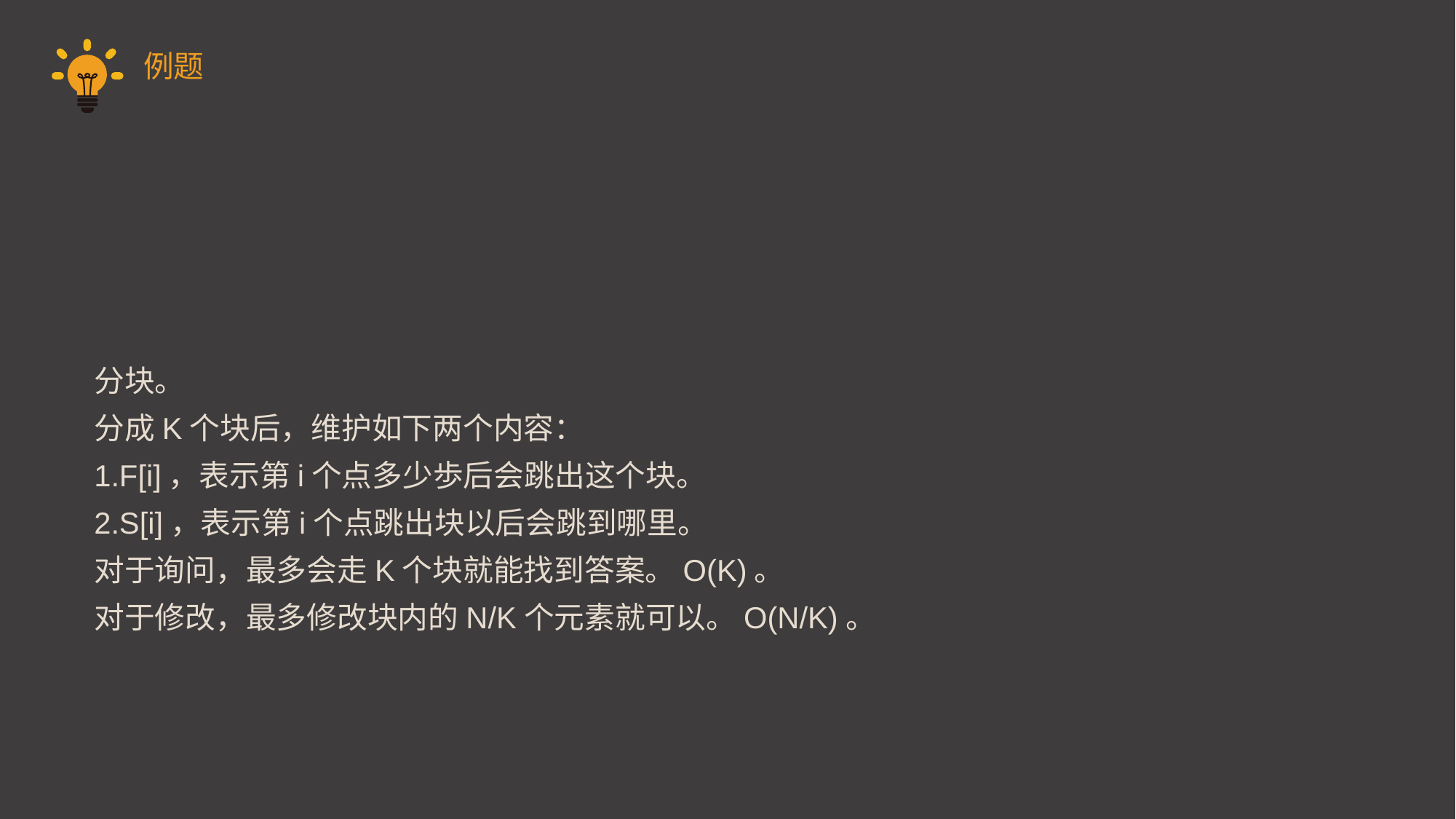

例题
分块。
分成K个块后，维护如下两个内容：
1.F[i]，表示第i个点多少歩后会跳出这个块。
2.S[i]，表示第i个点跳出块以后会跳到哪里。
对于询问，最多会走K个块就能找到答案。O(K)。
对于修改，最多修改块内的N/K个元素就可以。O(N/K)。